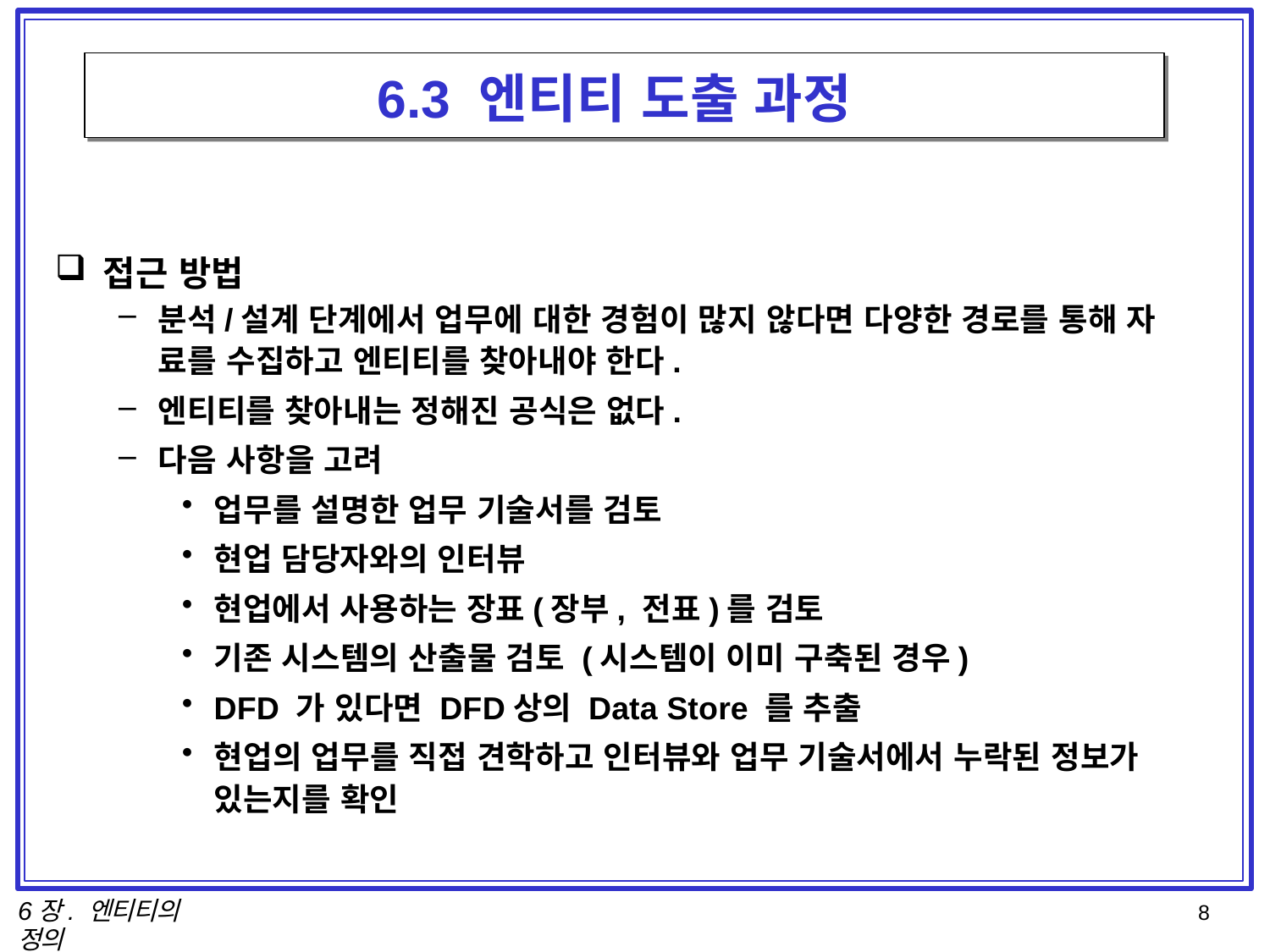

# 6.3 엔티티 도출 과정
접근 방법
분석/설계 단계에서 업무에 대한 경험이 많지 않다면 다양한 경로를 통해 자  료를 수집하고 엔티티를 찾아내야 한다.
엔티티를 찾아내는 정해진 공식은 없다.
다음 사항을 고려
업무를 설명한 업무 기술서를 검토
현업 담당자와의 인터뷰
현업에서 사용하는 장표(장부, 전표)를 검토
기존 시스템의 산출물 검토 (시스템이 이미 구축된 경우)
DFD 가 있다면 DFD상의 Data Store 를 추출
현업의 업무를 직접 견학하고 인터뷰와 업무 기술서에서 누락된 정보가
있는지를 확인
6장. 엔티티의 정의
8